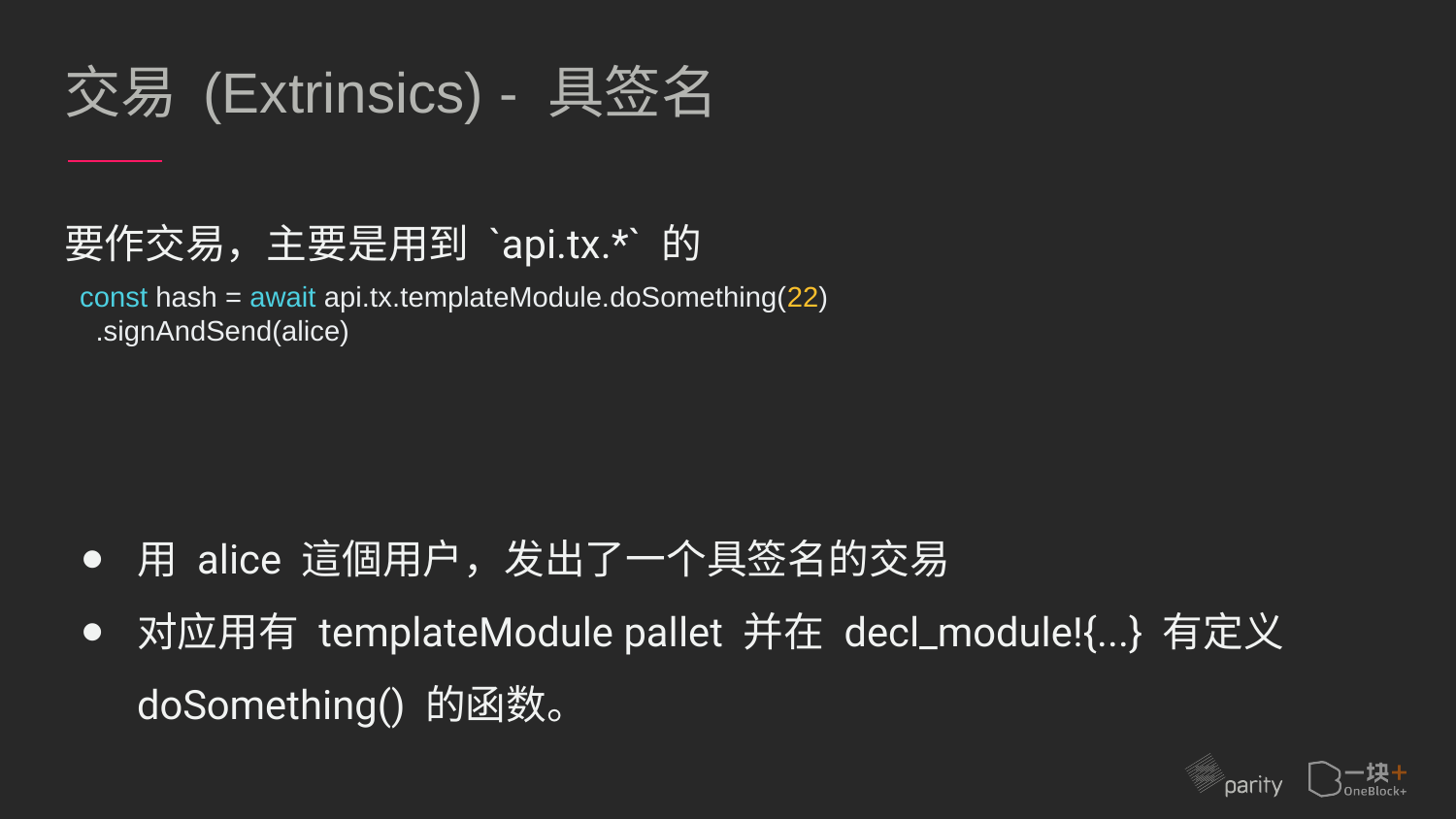

# 交易 (Extrinsics) - 具签名
要作交易，主要是用到 `api.tx.*` 的

用 alice 這個用户，发出了一个具签名的交易
对应用有 templateModule pallet 并在 decl_module!{...} 有定义 doSomething() 的函数。
const hash = await api.tx.templateModule.doSomething(22)
  .signAndSend(alice)